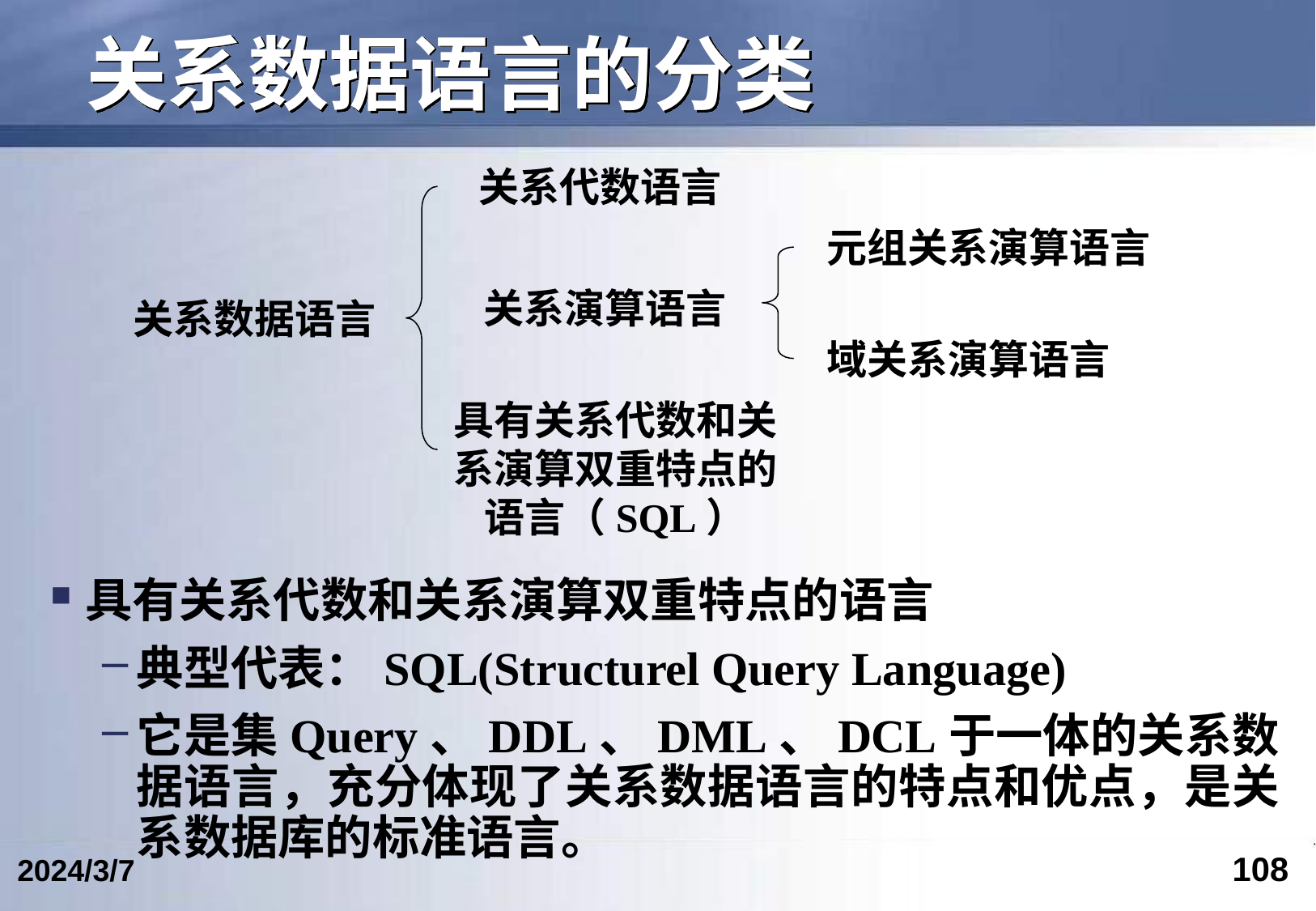

# 关系数据语言的分类
关系代数语言

元组关系演算语言

关系演算语言
关系数据语言
域关系演算语言
具有关系代数和关系演算双重特点的语言（SQL）
具有关系代数和关系演算双重特点的语言
典型代表：SQL(Structurel Query Language)
它是集Query、DDL、DML、DCL于一体的关系数据语言，充分体现了关系数据语言的特点和优点，是关系数据库的标准语言。
108
2024/3/7